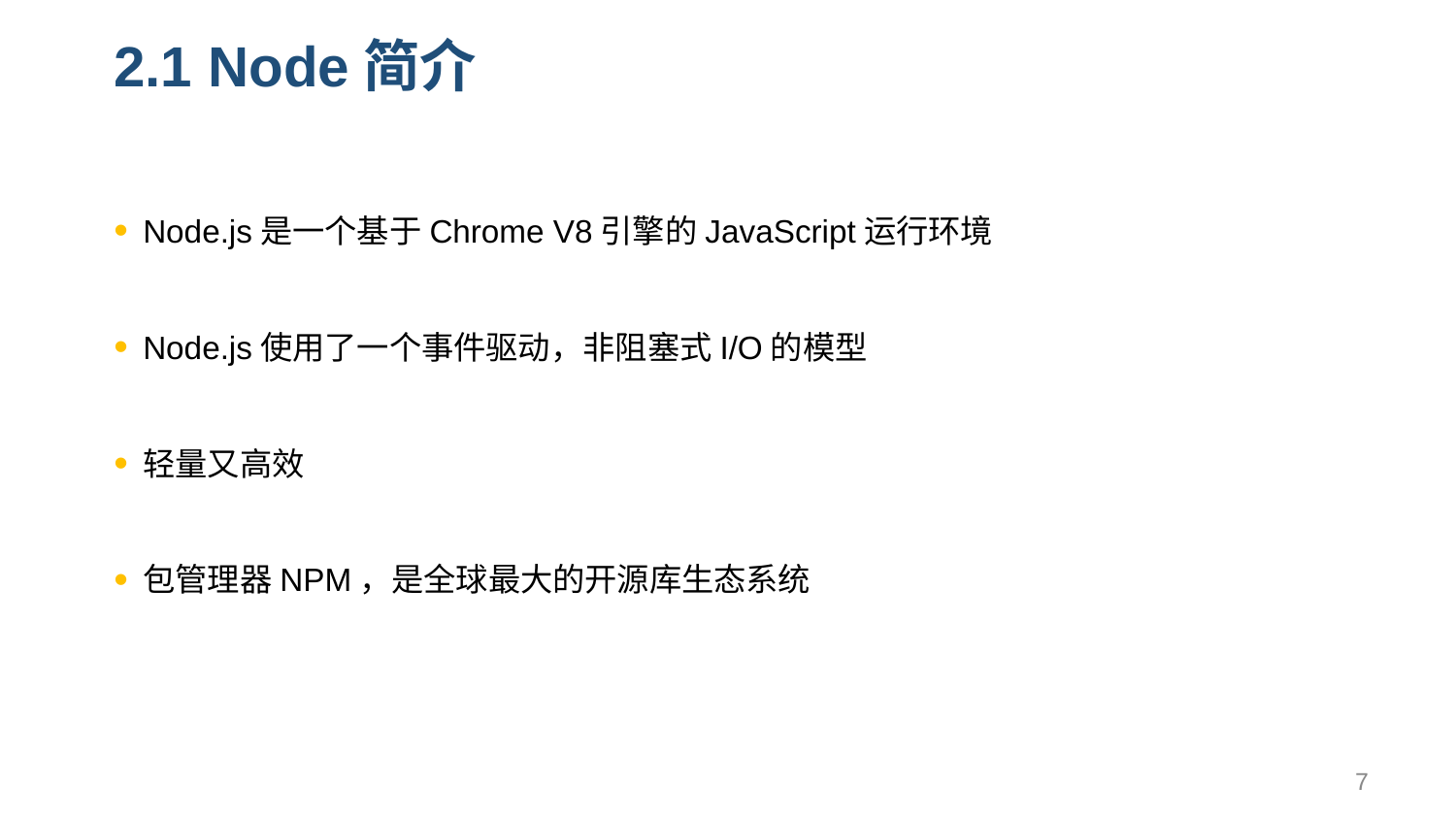

# 2.1 Node简介
Node.js是一个基于Chrome V8引擎的JavaScript运行环境

Node.js使用了一个事件驱动，非阻塞式I/O的模型

轻量又高效

包管理器NPM，是全球最大的开源库生态系统
7